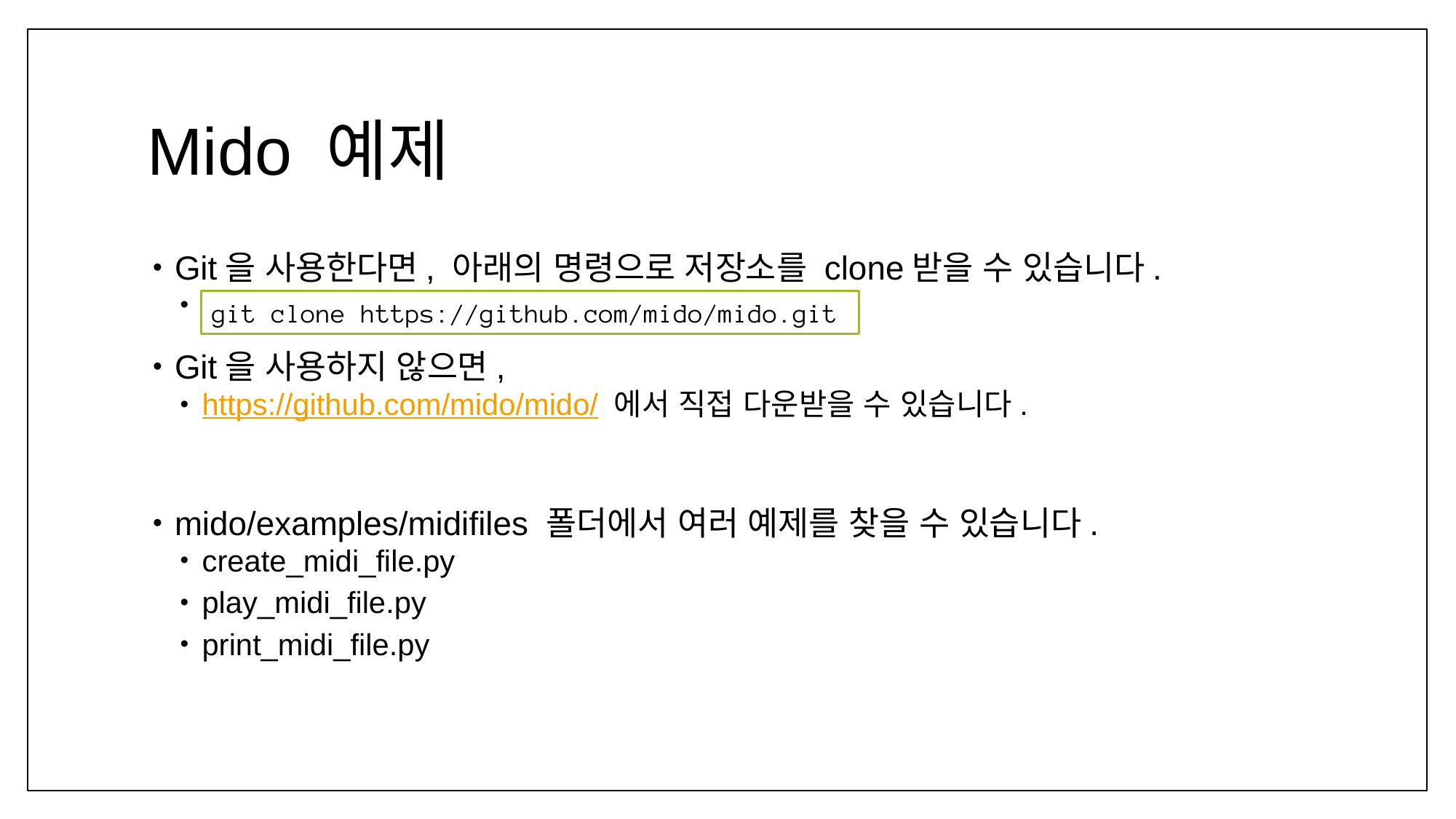

# Mido 예제
Git을 사용한다면, 아래의 명령으로 저장소를 clone받을 수 있습니다.

Git을 사용하지 않으면,
https://github.com/mido/mido/ 에서 직접 다운받을 수 있습니다.

mido/examples/midifiles 폴더에서 여러 예제를 찾을 수 있습니다.
create_midi_file.py
play_midi_file.py
print_midi_file.py
git clone https://github.com/mido/mido.git